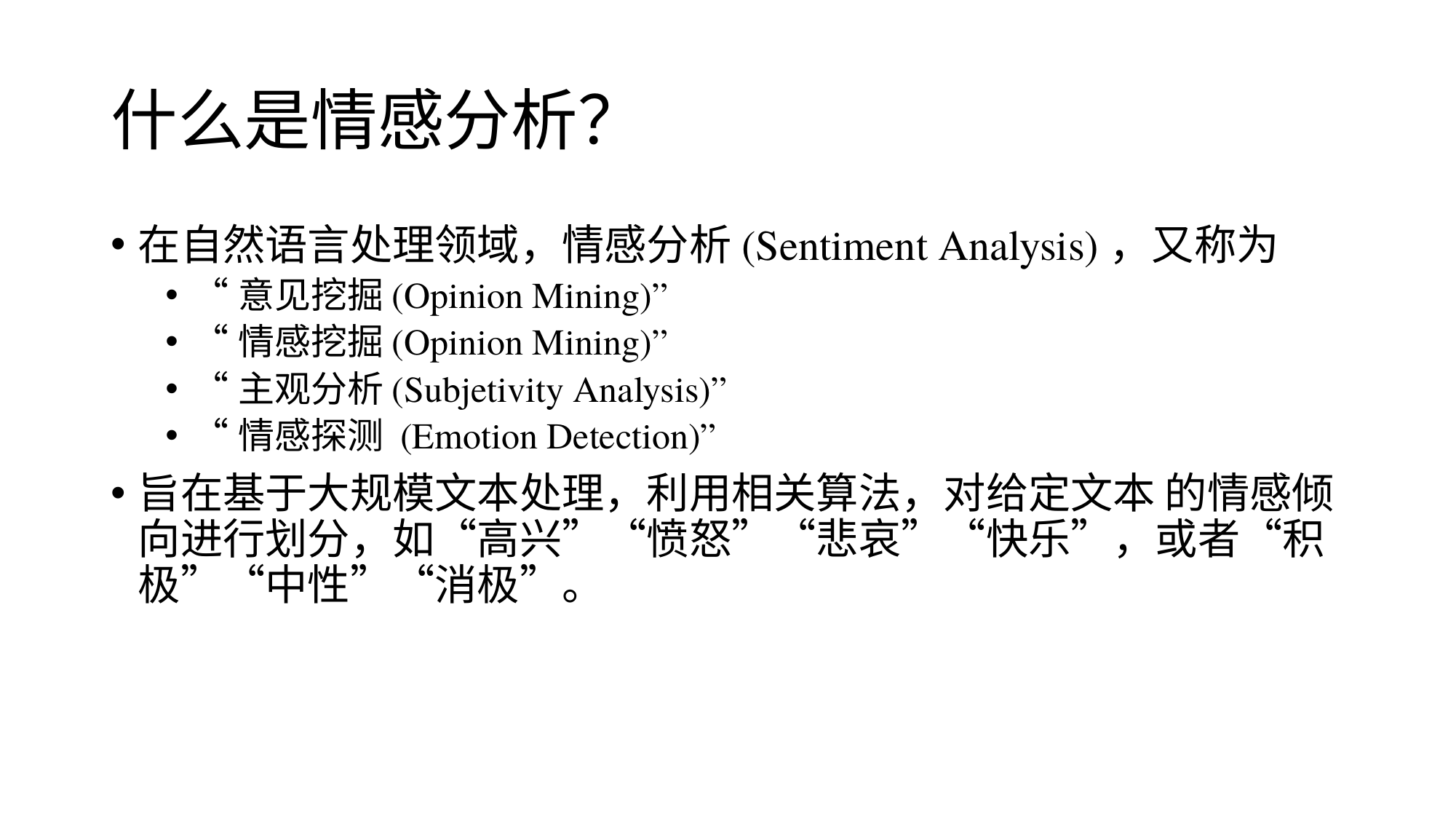

# 什么是情感分析？
在自然语言处理领域，情感分析(Sentiment Analysis)，又称为
“意见挖掘(Opinion Mining)”
“情感挖掘(Opinion Mining)”
“主观分析(Subjetivity Analysis)”
“情感探测 (Emotion Detection)”
旨在基于大规模文本处理，利用相关算法，对给定文本 的情感倾向进行划分，如“高兴”“愤怒”“悲哀”“快乐”，或者“积极”“中性”“消极”。